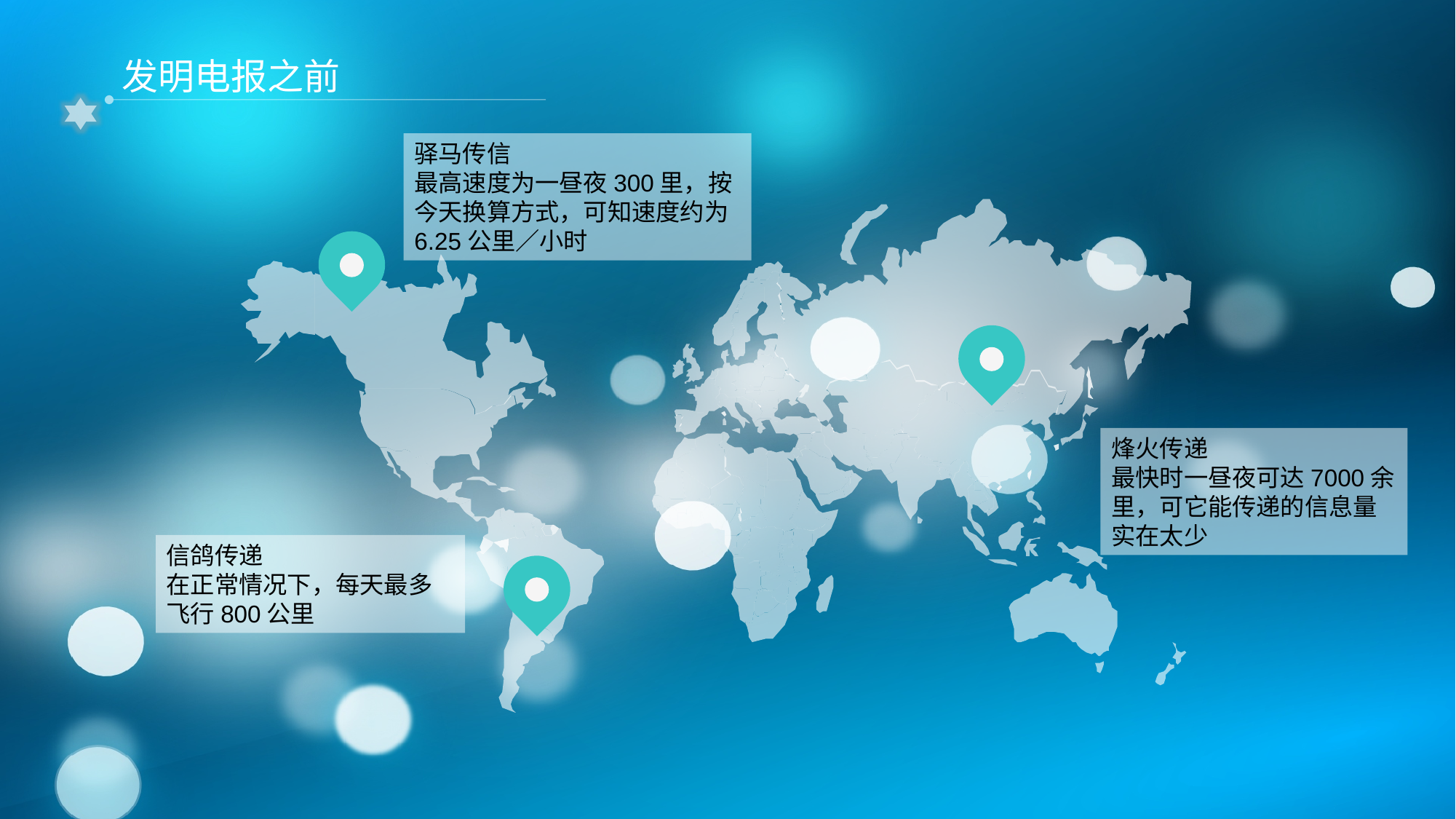

发明电报之前

驿马传信
最高速度为一昼夜300里，按今天换算方式，可知速度约为6.25公里／小时

烽火传递
最快时一昼夜可达7000余里，可它能传递的信息量实在太少
信鸽传递
在正常情况下，每天最多飞行800公里